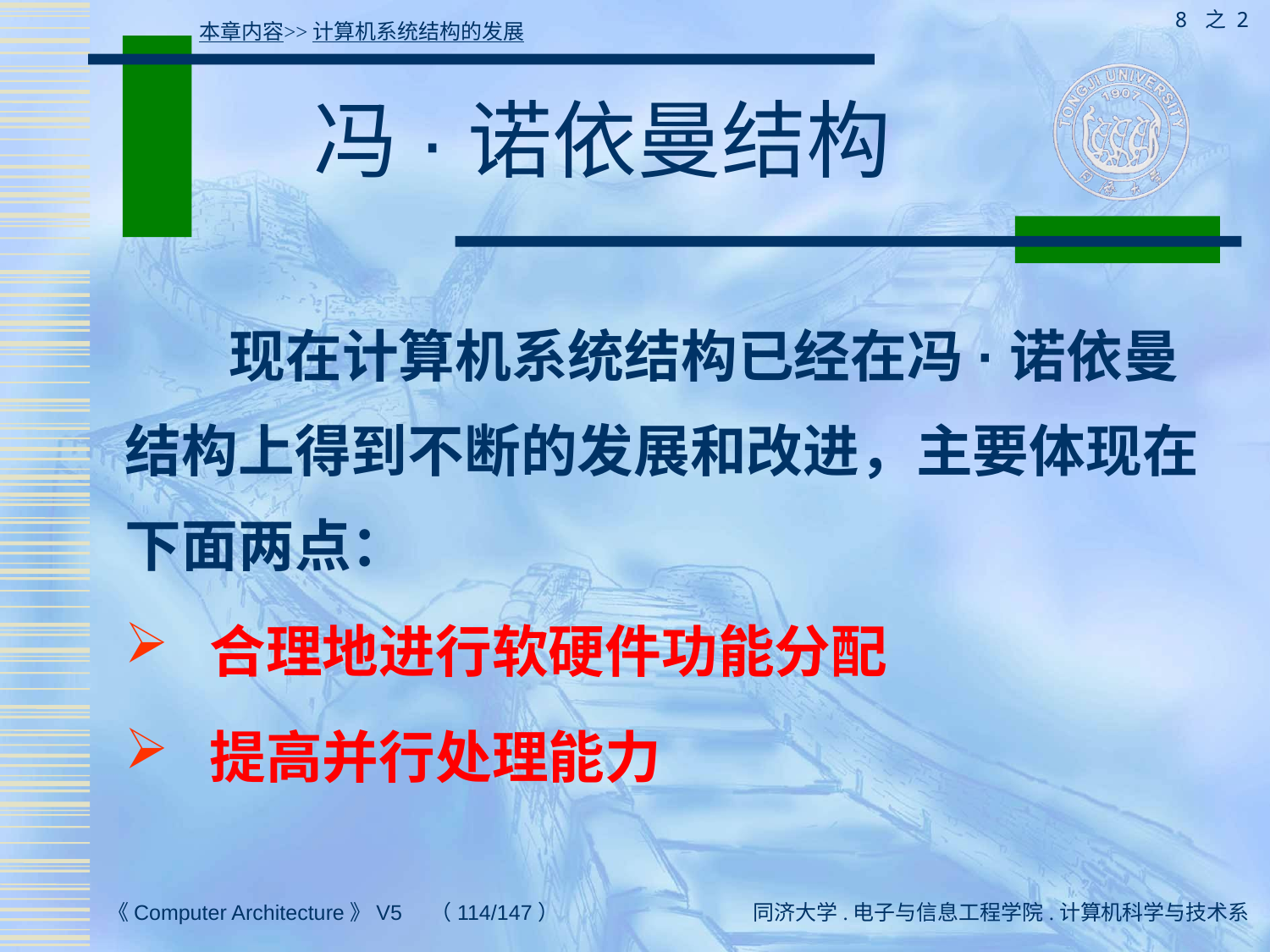

8 之 2
本章内容>>计算机系统结构的发展
# 冯·诺依曼结构
       现在计算机系统结构已经在冯·诺依曼结构上得到不断的发展和改进，主要体现在下面两点：
  合理地进行软硬件功能分配
  提高并行处理能力